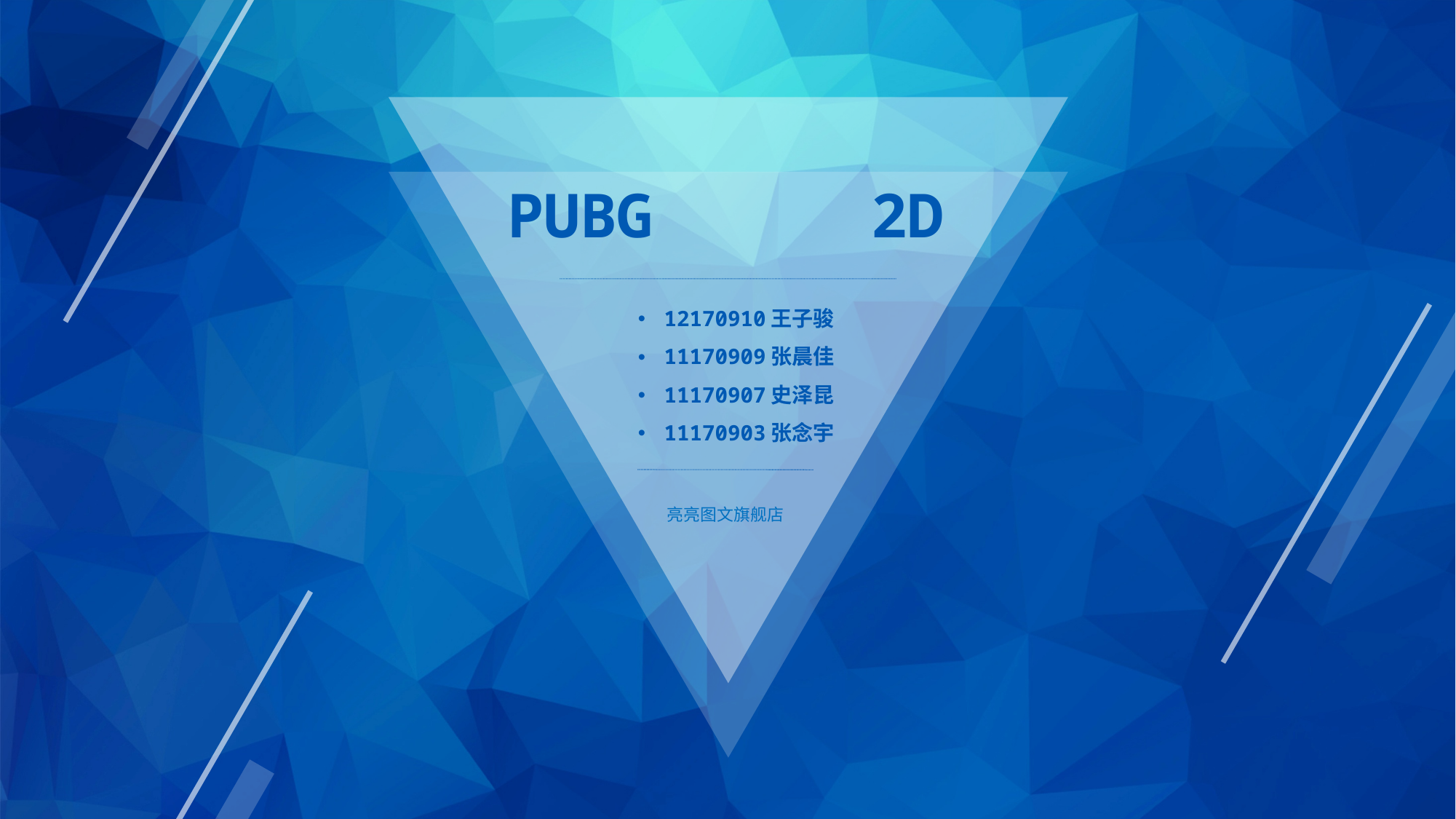

PUBG      2D

12170910王子骏
11170909张晨佳
11170907史泽昆
11170903张念宇

亮亮图文旗舰店